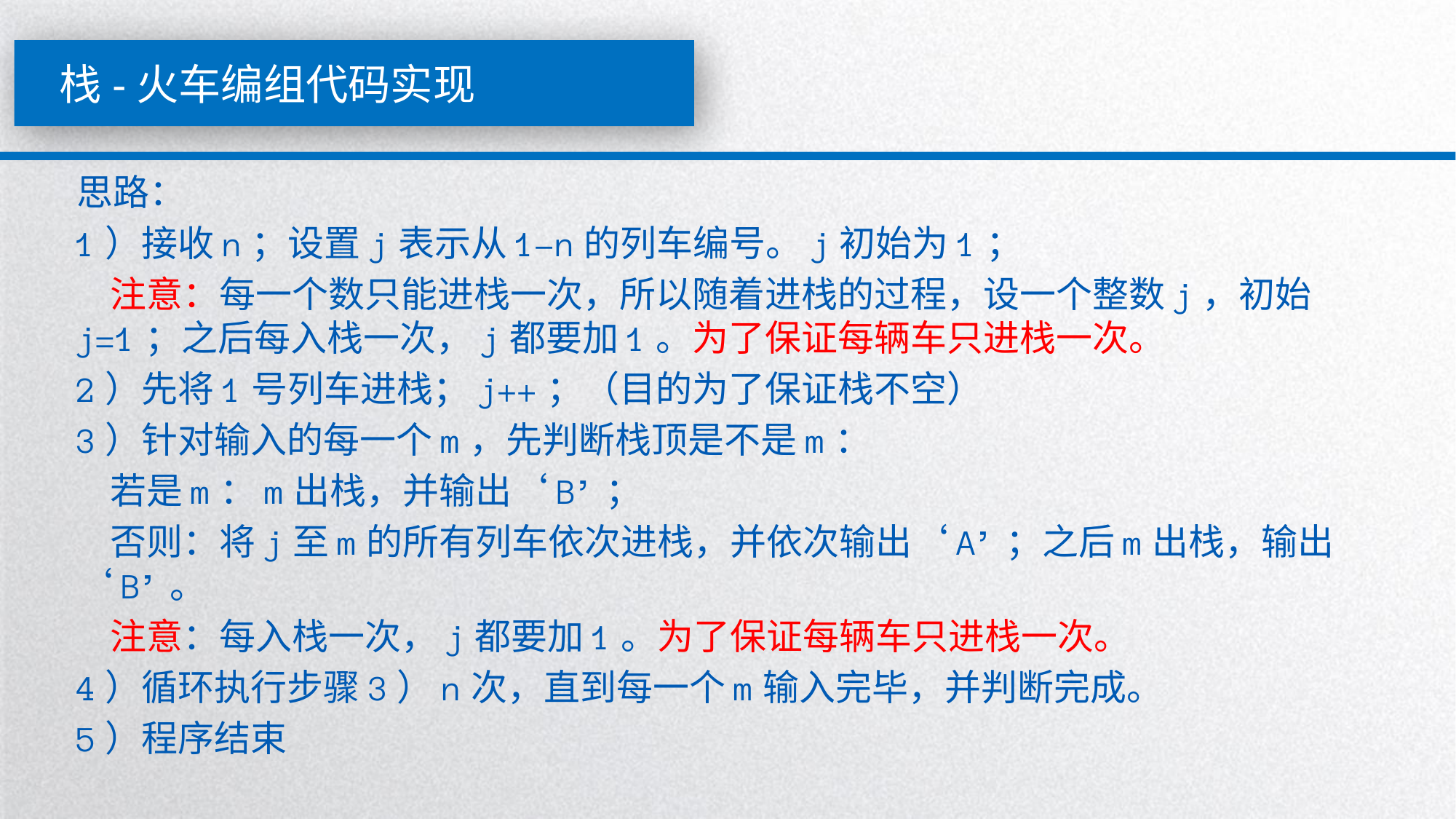

# 栈-火车编组代码实现
思路：
1）接收n；设置j表示从1-n的列车编号。j初始为1；
   注意：每一个数只能进栈一次，所以随着进栈的过程，设一个整数j，初始  j=1；之后每入栈一次，j都要加1。为了保证每辆车只进栈一次。
2）先将1号列车进栈；j++；（目的为了保证栈不空）
3）针对输入的每一个m，先判断栈顶是不是m：
   若是m：m出栈，并输出‘B’；
   否则：将j至m的所有列车依次进栈，并依次输出‘A’；之后m出栈，输出‘B’。
   注意：每入栈一次，j都要加1。为了保证每辆车只进栈一次。
4）循环执行步骤3）n次，直到每一个m输入完毕，并判断完成。
5）程序结束